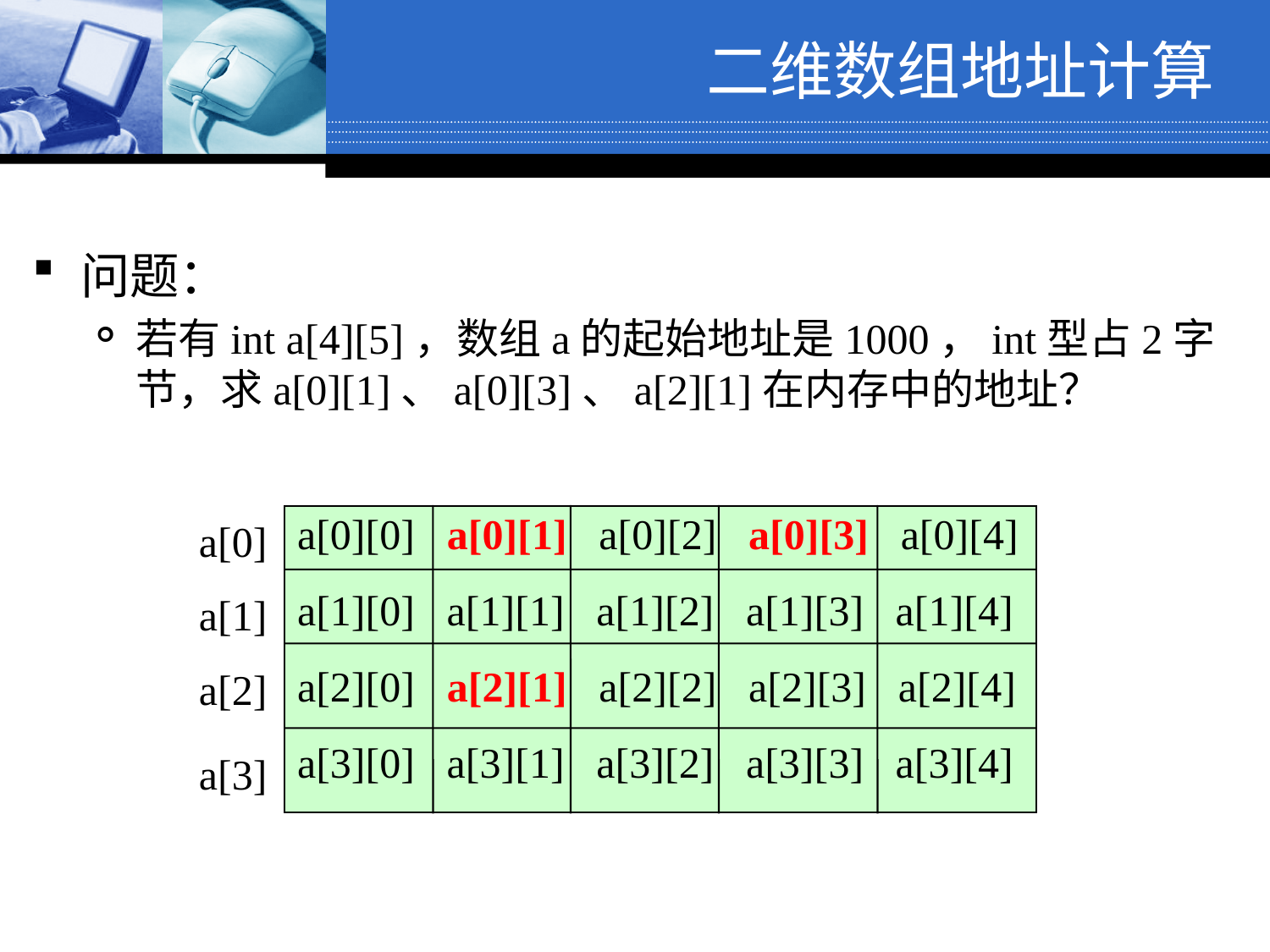

# 二维数组地址计算
问题：
若有int a[4][5]，数组a的起始地址是1000，int型占2字节，求a[0][1]、a[0][3]、a[2][1]在内存中的地址？

a[0][0]   a[0][1]   a[0][2]   a[0][3]   a[0][4]
a[1][0]   a[1][1]   a[1][2]   a[1][3]   a[1][4]
a[2][0]   a[2][1]   a[2][2]   a[2][3]   a[2][4]
a[3][0]   a[3][1]   a[3][2]   a[3][3]   a[3][4]

a[0]
a[1]
a[2]
a[3]